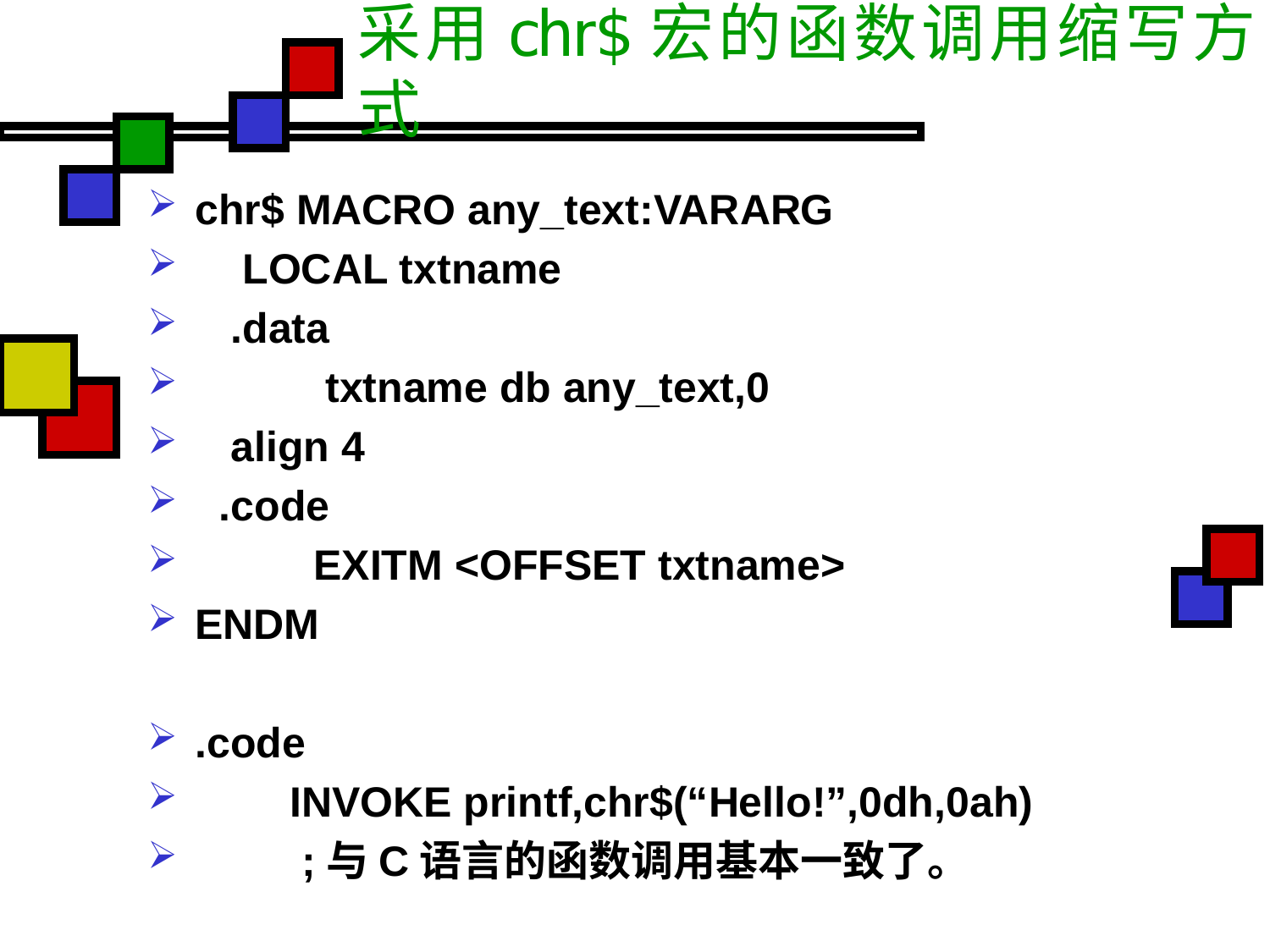

# 采用chr$宏的函数调用缩写方式
chr$ MACRO any_text:VARARG
    LOCAL txtname
   .data
           txtname db any_text,0
   align 4
  .code
          EXITM <OFFSET txtname>
ENDM

.code
        INVOKE printf,chr$(“Hello!”,0dh,0ah)
         ;与C语言的函数调用基本一致了。